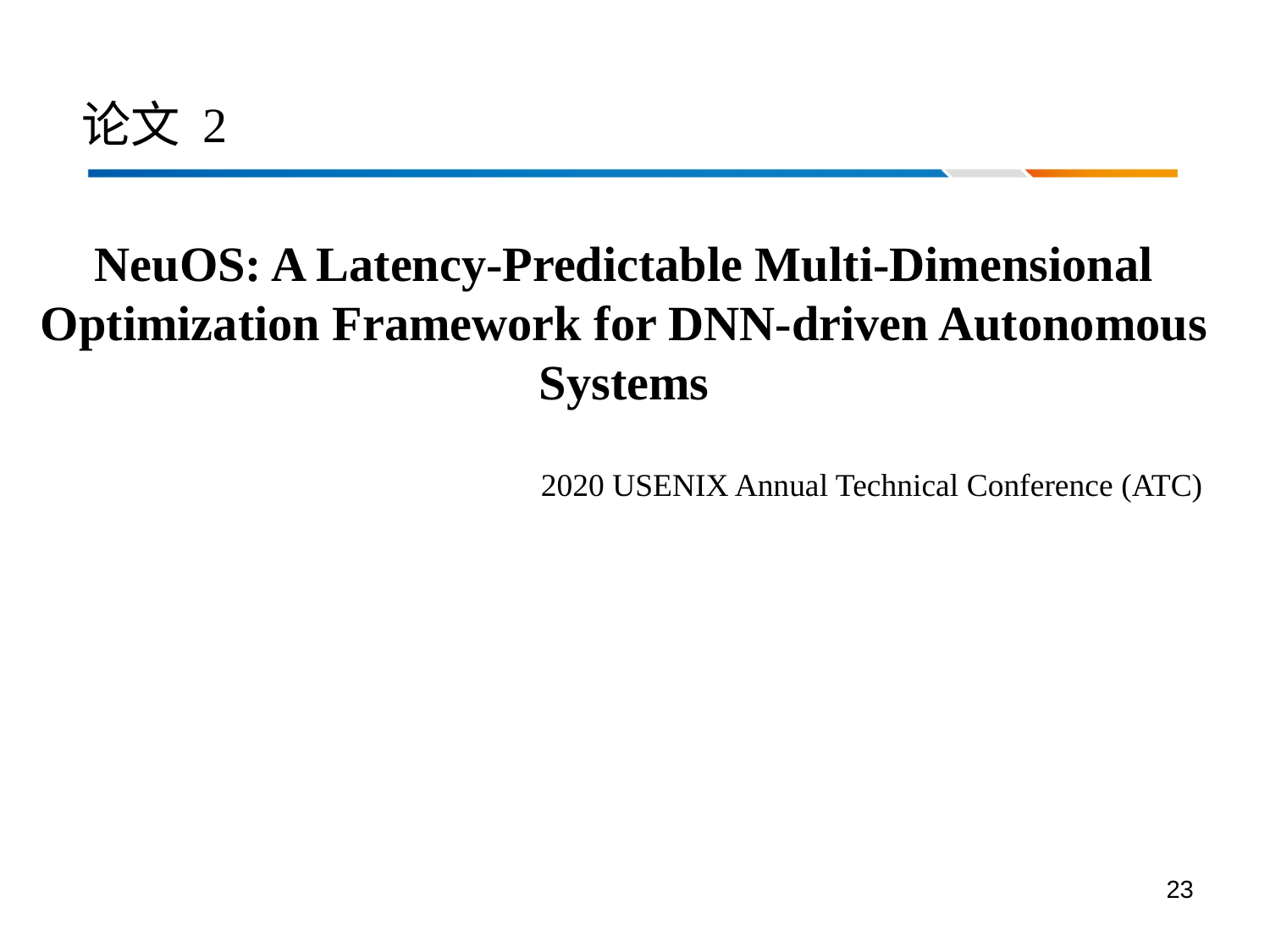

# 论文 2
NeuOS: A Latency-Predictable Multi-Dimensional Optimization Framework for DNN-driven Autonomous Systems
2020 USENIX Annual Technical Conference (ATC)
23